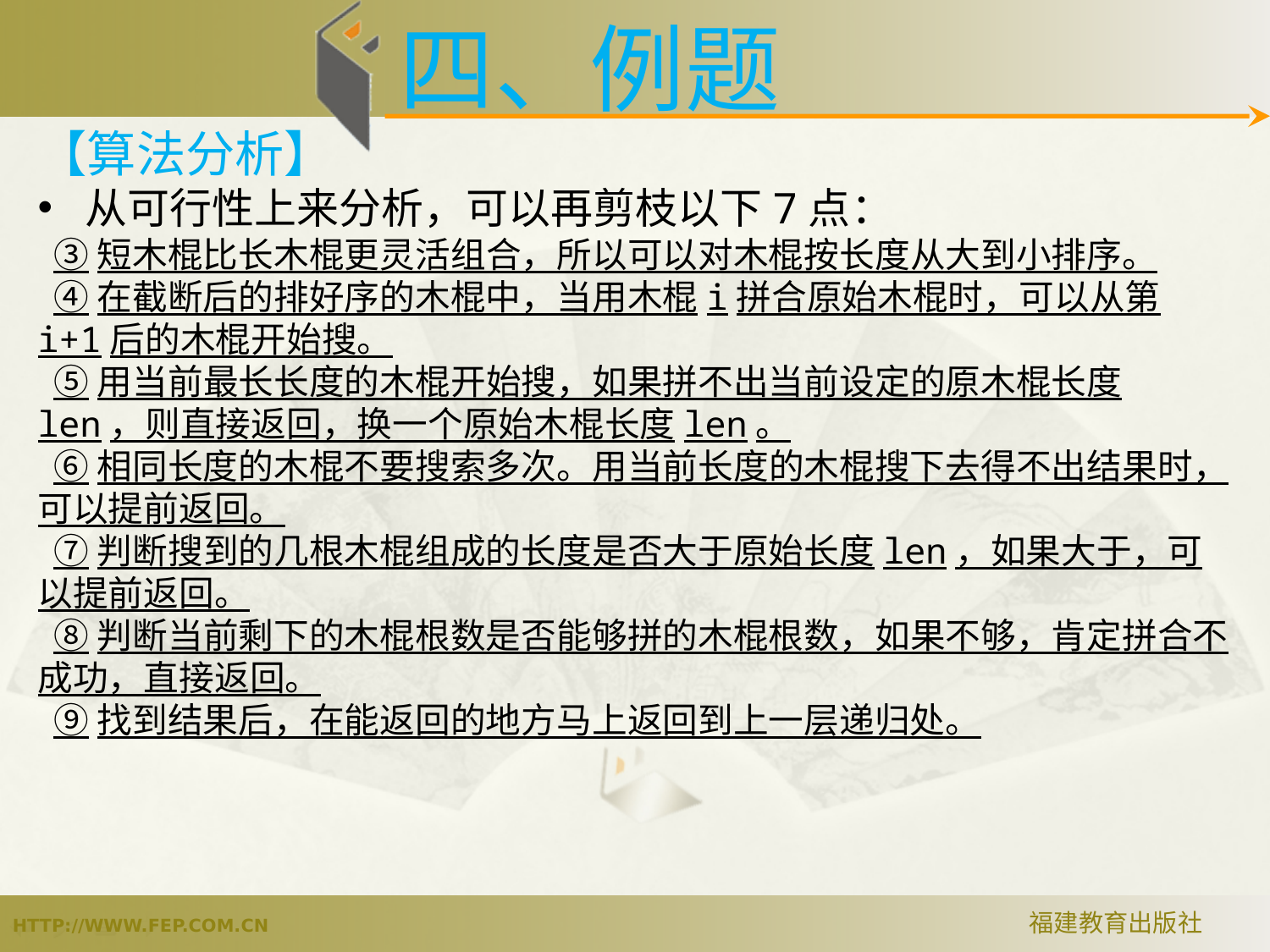

四、例题
【算法分析】
从可行性上来分析，可以再剪枝以下7点：
  ③短木棍比长木棍更灵活组合，所以可以对木棍按长度从大到小排序。
  ④在截断后的排好序的木棍中，当用木棍i拼合原始木棍时，可以从第i+1后的木棍开始搜。
  ⑤用当前最长长度的木棍开始搜，如果拼不出当前设定的原木棍长度len，则直接返回，换一个原始木棍长度len。
  ⑥相同长度的木棍不要搜索多次。用当前长度的木棍搜下去得不出结果时，可以提前返回。
  ⑦判断搜到的几根木棍组成的长度是否大于原始长度len，如果大于，可以提前返回。
  ⑧判断当前剩下的木棍根数是否能够拼的木棍根数，如果不够，肯定拼合不成功，直接返回。
  ⑨找到结果后，在能返回的地方马上返回到上一层递归处。